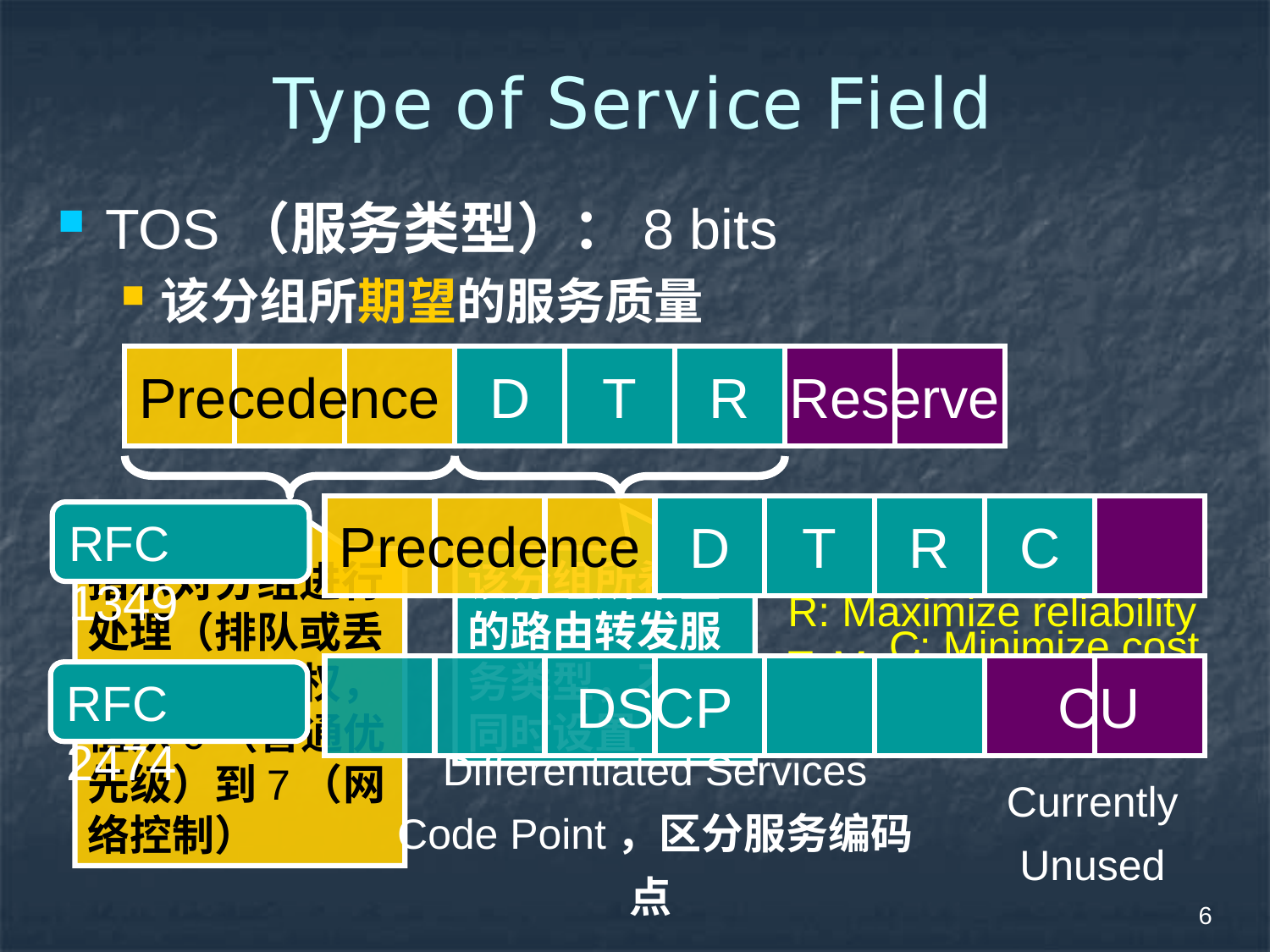

# Type of Service Field
TOS（服务类型）：8 bits
该分组所期望的服务质量

D
T
R

Precedence
Reserve

D
T
R
C

Precedence
RFC 1349
D: Minimize delay
R: Maximize reliability
T: Maximize throughput
该分组所希望的路由转发服务类型，不能同时设置
指示对分组进行处理（排队或丢弃）的优先权，值从0（普通优先级）到7（网络控制）
C: Minimize cost

DSCP
CU
RFC 2474
Differentiated Services Code Point，区分服务编码点
Currently
Unused
6